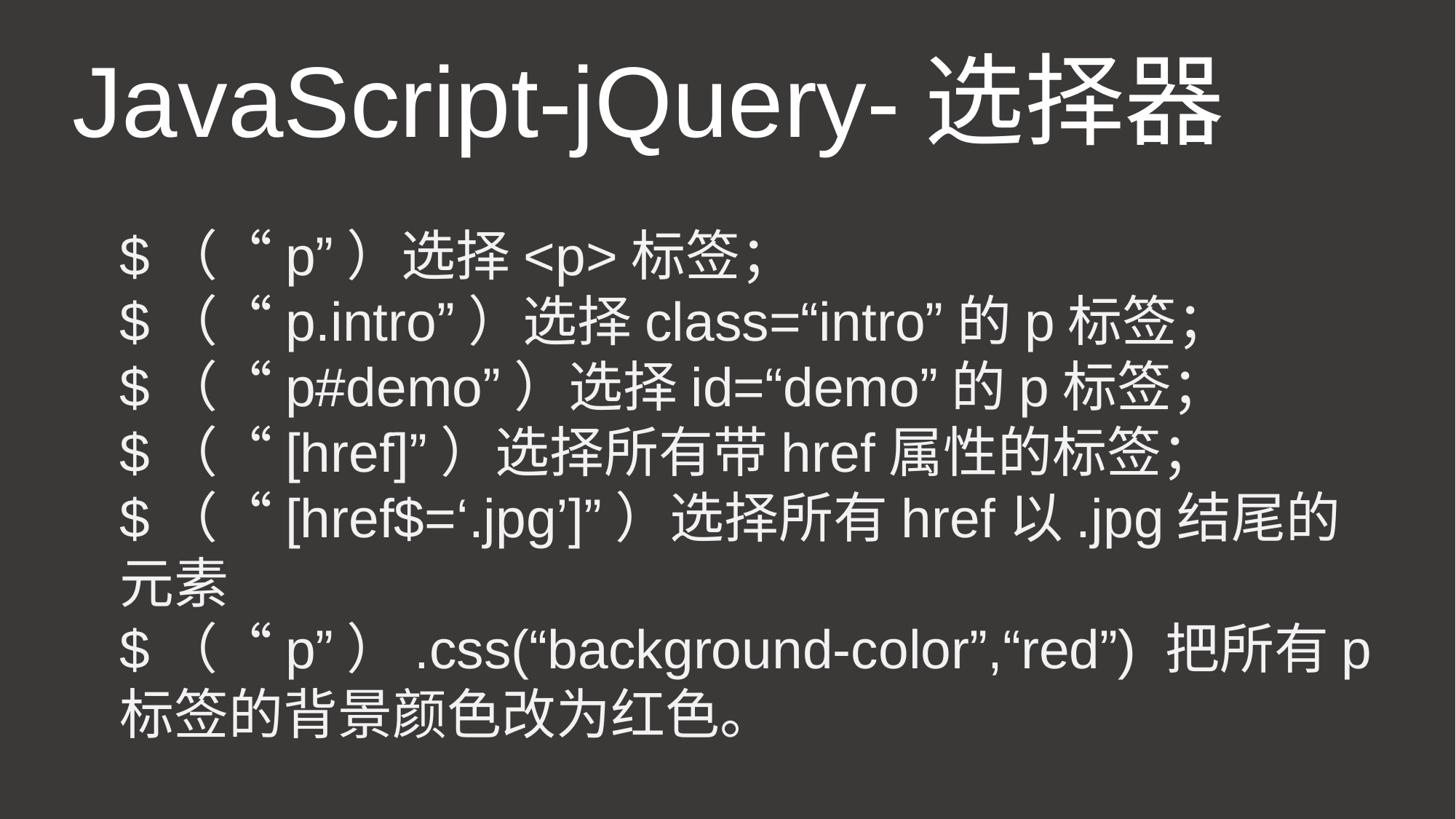

JavaScript-jQuery-选择器
$（“p”）选择<p>标签；
$（“p.intro”）选择class=“intro”的p标签；
$（“p#demo”）选择id=“demo”的p标签；
$（“[href]”）选择所有带href属性的标签；
$（“[href$=‘.jpg’]”）选择所有href以.jpg结尾的元素
$（“p”）.css(“background-color”,“red”) 把所有p标签的背景颜色改为红色。